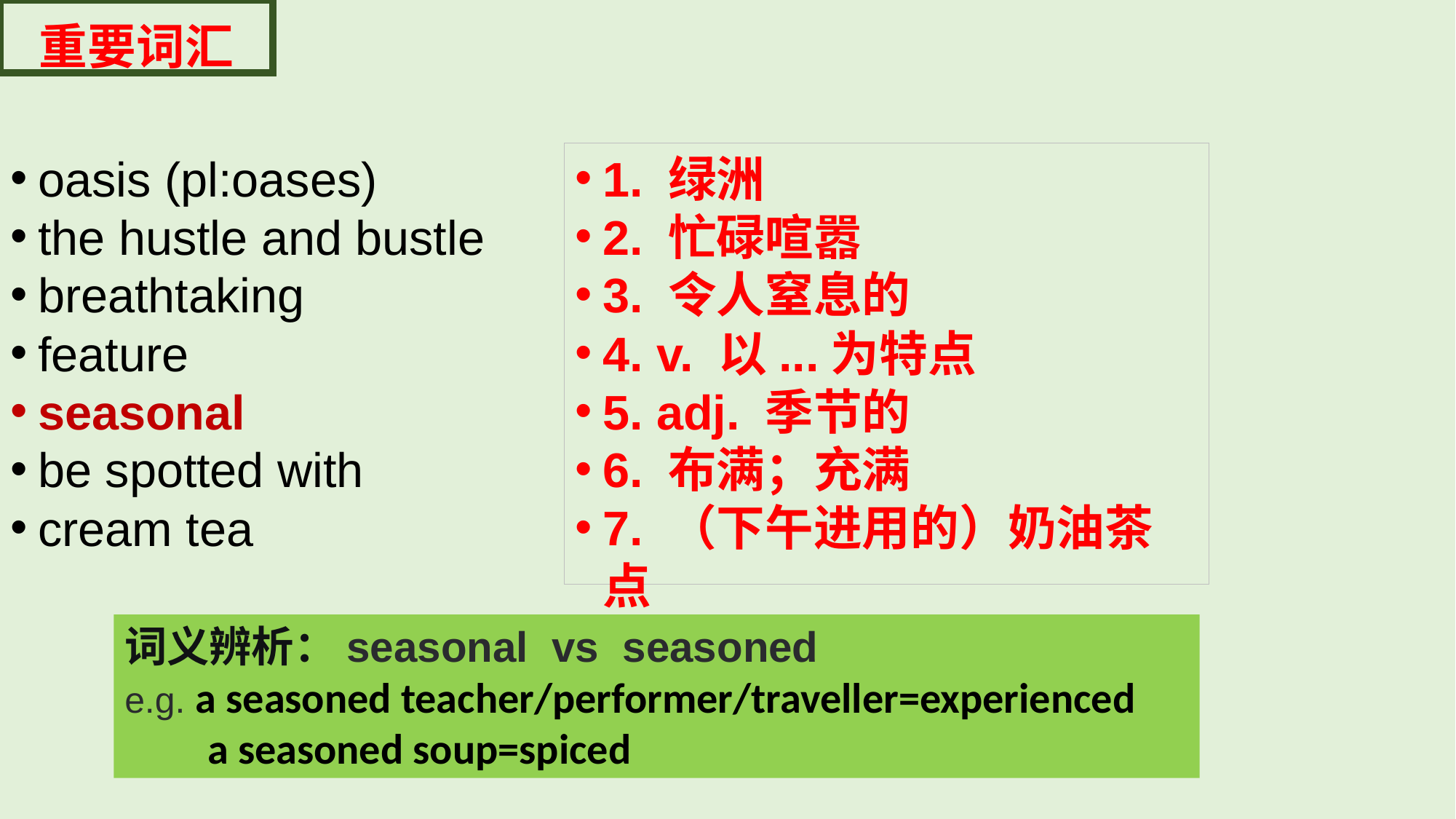

重要词汇
oasis (pl:oases)
the hustle and bustle
breathtaking
feature
seasonal
be spotted with
cream tea
1. 绿洲
2. 忙碌喧嚣
3. 令人窒息的
4. v. 以...为特点
5. adj. 季节的
6. 布满；充满
7. （下午进用的）奶油茶点
词义辨析：seasonal  vs  seasoned
e.g. a seasoned teacher/performer/traveller=experienced
       a seasoned soup=spiced